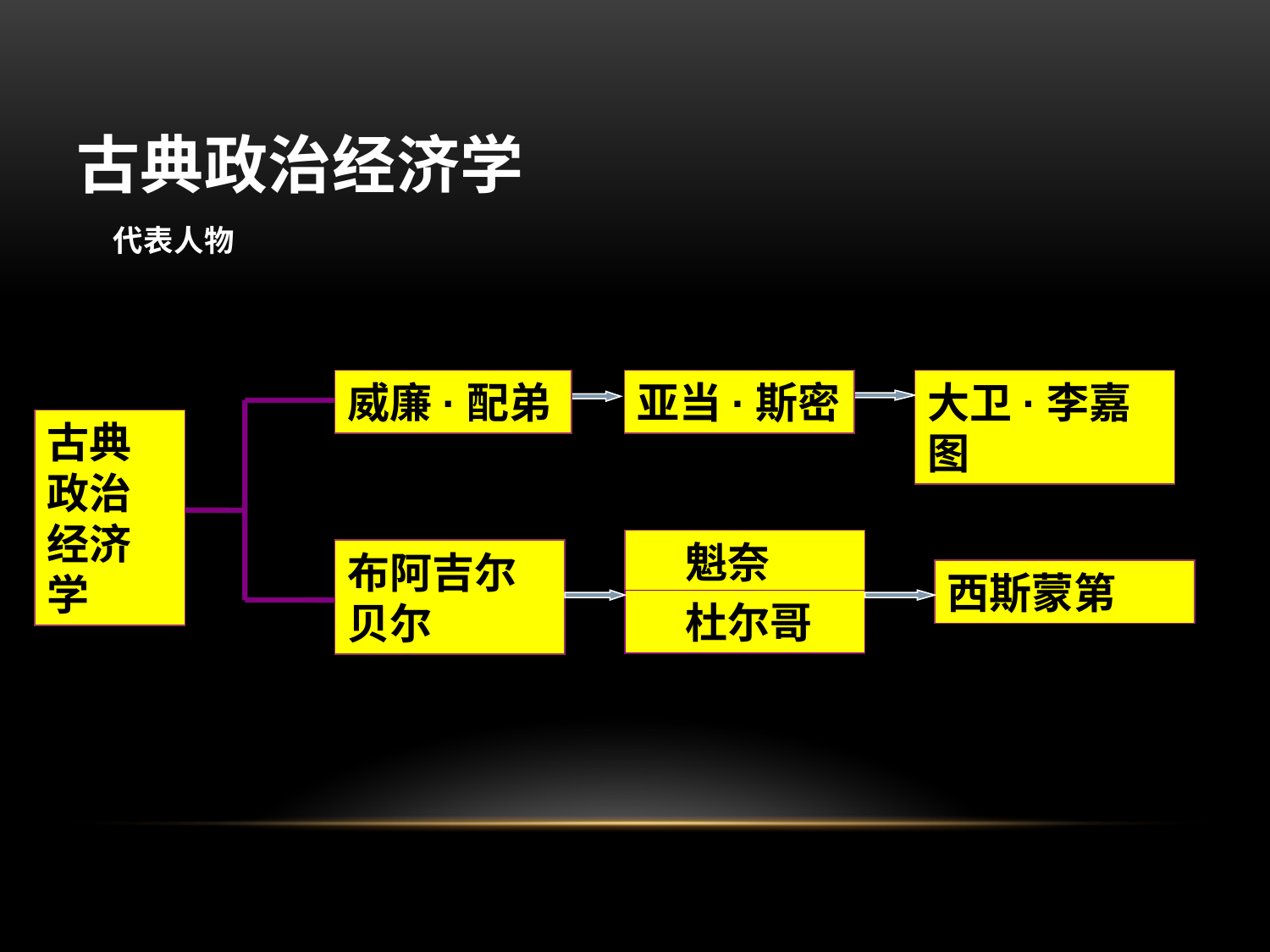

古典政治经济学
    代表人物
威廉·配弟
亚当·斯密
大卫·李嘉图

古典政治经济学

    魁奈
布阿吉尔贝尔
西斯蒙第

    杜尔哥